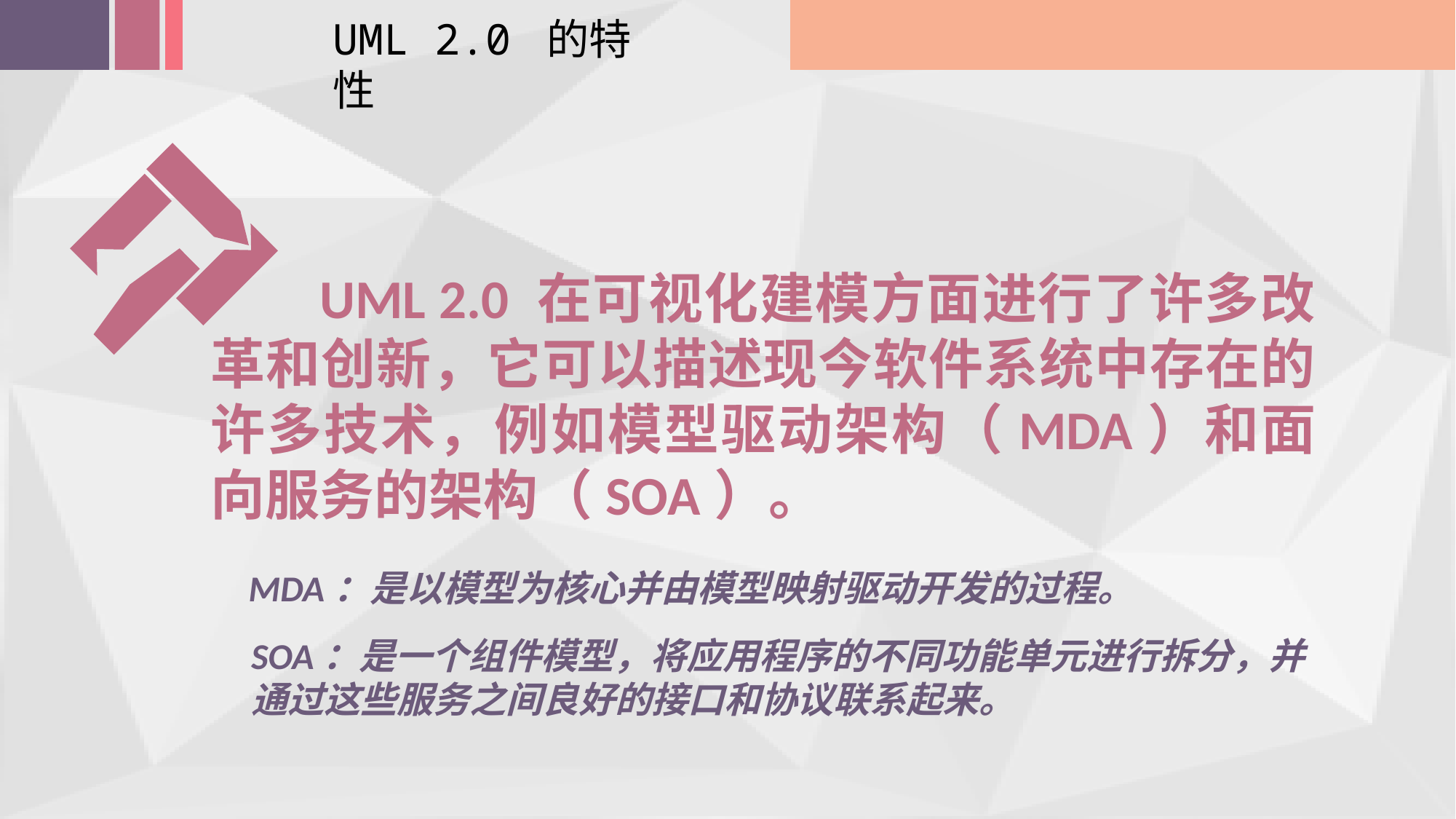

UML 2.0 的特性

	UML 2.0 在可视化建模方面进行了许多改革和创新，它可以描述现今软件系统中存在的许多技术，例如模型驱动架构（MDA）和面向服务的架构（SOA）。
MDA：是以模型为核心并由模型映射驱动开发的过程。
SOA：是一个组件模型，将应用程序的不同功能单元进行拆分，并通过这些服务之间良好的接口和协议联系起来。